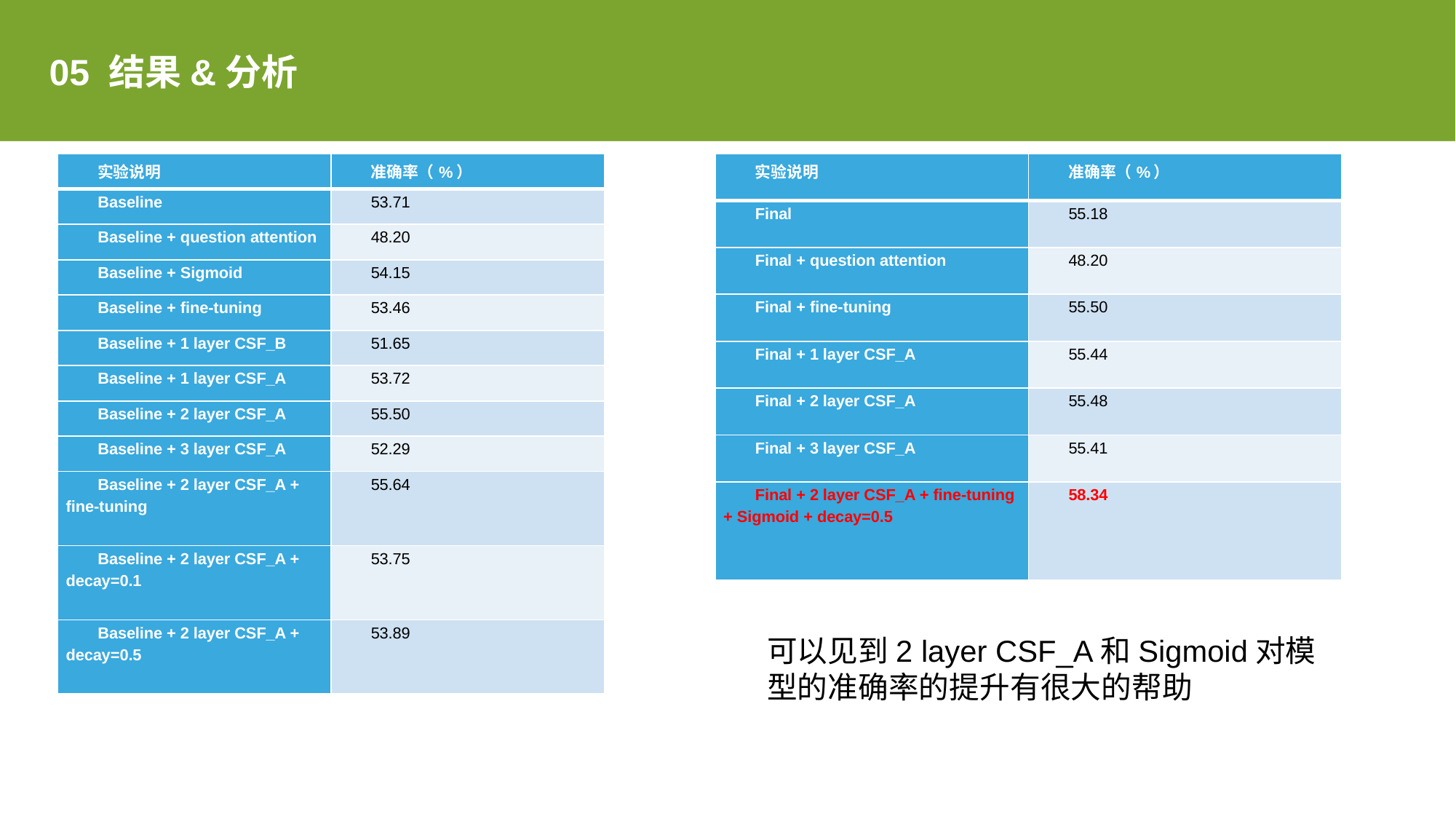

05 结果&分析
| 实验说明 | 准确率（%） |
| --- | --- |
| Baseline | 53.71 |
| Baseline + question attention | 48.20 |
| Baseline + Sigmoid | 54.15 |
| Baseline + fine-tuning | 53.46 |
| Baseline + 1 layer CSF\_B | 51.65 |
| Baseline + 1 layer CSF\_A | 53.72 |
| Baseline + 2 layer CSF\_A | 55.50 |
| Baseline + 3 layer CSF\_A | 52.29 |
| Baseline + 2 layer CSF\_A + fine-tuning | 55.64 |
| Baseline + 2 layer CSF\_A + decay=0.1 | 53.75 |
| Baseline + 2 layer CSF\_A + decay=0.5 | 53.89 |
| 实验说明 | 准确率（%） |
| --- | --- |
| Final | 55.18 |
| Final + question attention | 48.20 |
| Final + fine-tuning | 55.50 |
| Final + 1 layer CSF\_A | 55.44 |
| Final + 2 layer CSF\_A | 55.48 |
| Final + 3 layer CSF\_A | 55.41 |
| Final + 2 layer CSF\_A + fine-tuning + Sigmoid + decay=0.5 | 58.34 |
可以见到2 layer CSF_A和Sigmoid对模型的准确率的提升有很大的帮助